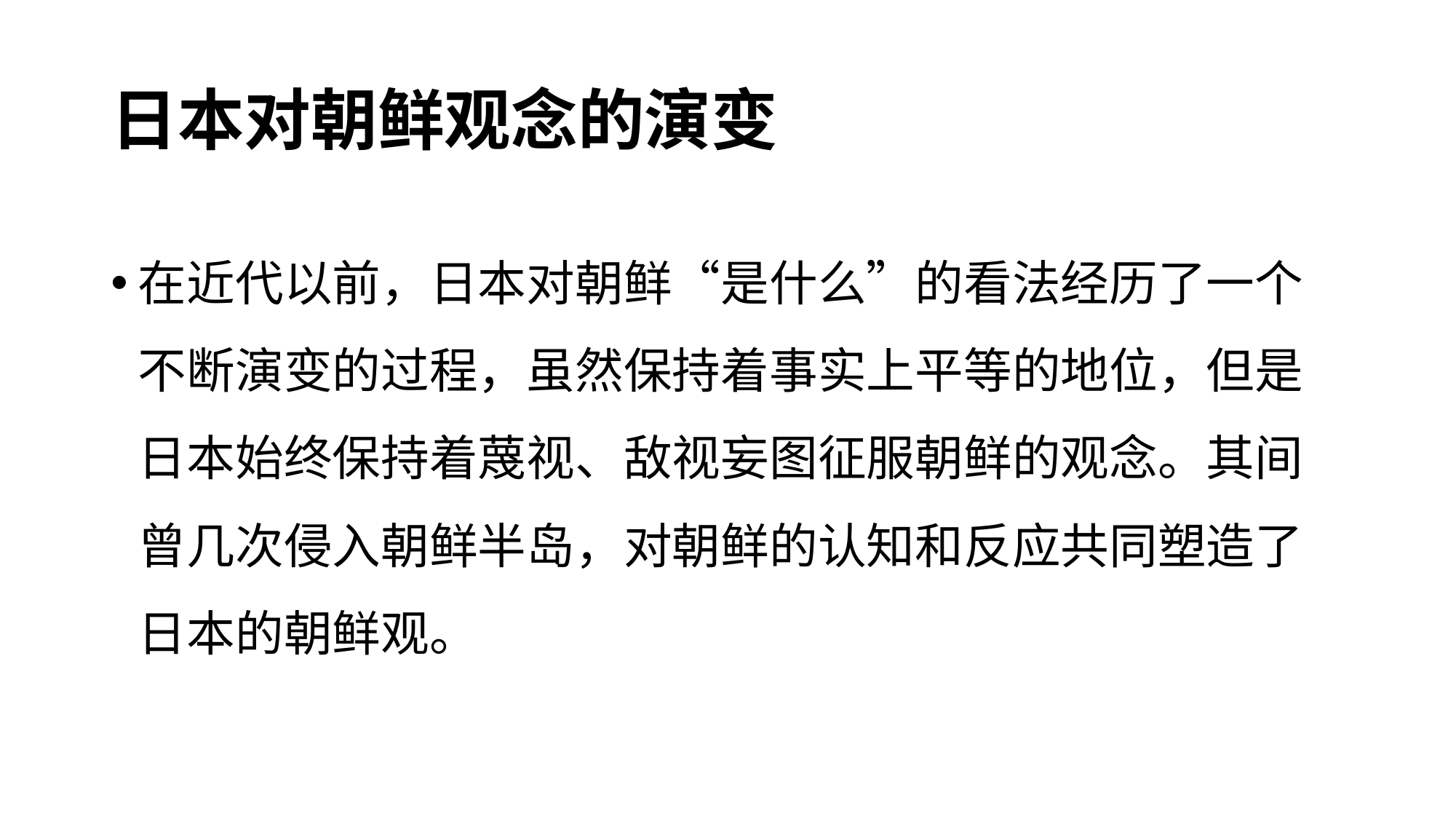

# 日本对朝鲜观念的演变
在近代以前，日本对朝鲜“是什么”的看法经历了一个不断演变的过程，虽然保持着事实上平等的地位，但是日本始终保持着蔑视、敌视妄图征服朝鲜的观念。其间曾几次侵入朝鲜半岛，对朝鲜的认知和反应共同塑造了日本的朝鲜观。